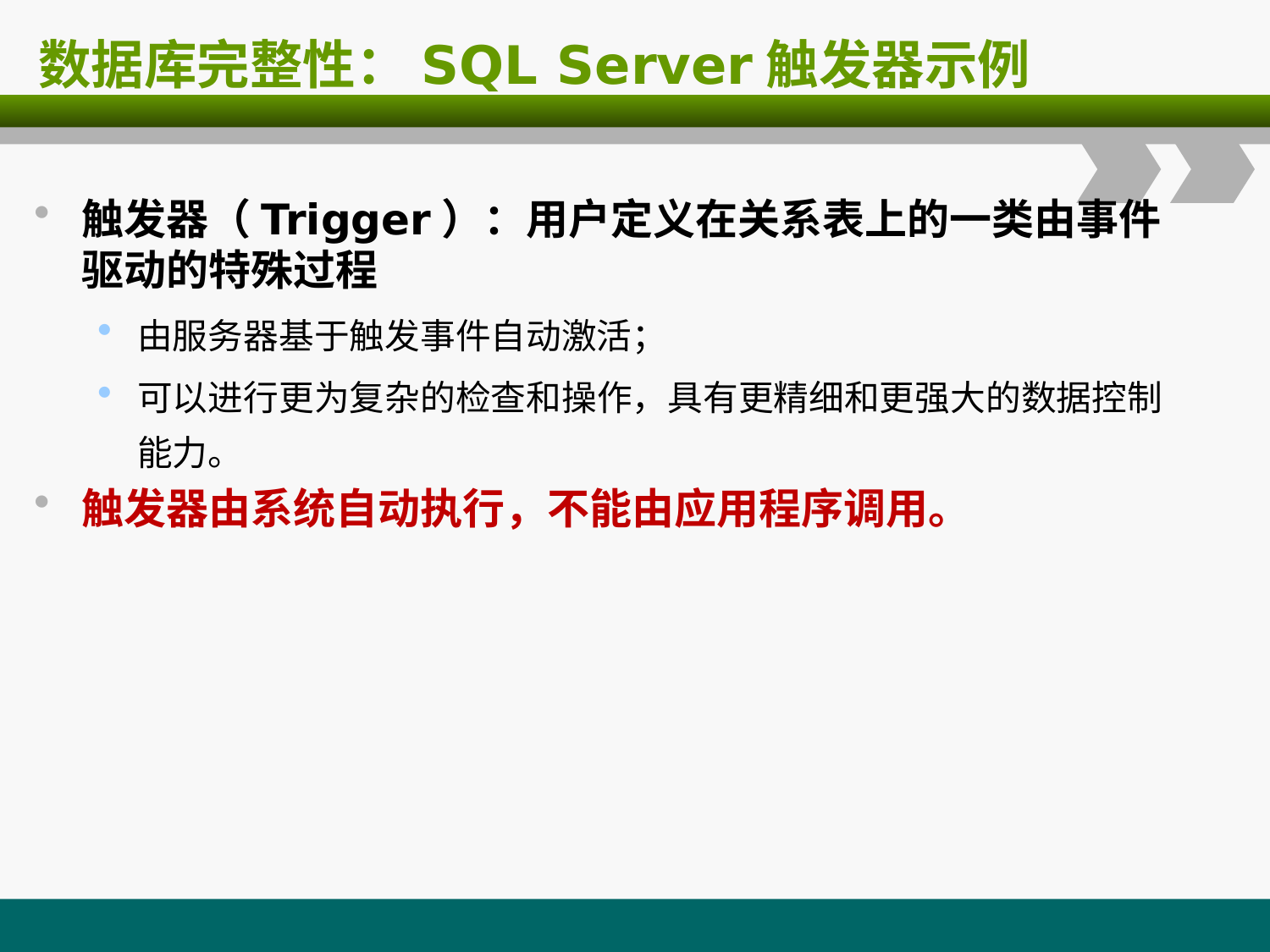

# 数据库完整性：SQL Server触发器示例
触发器（Trigger）：用户定义在关系表上的一类由事件驱动的特殊过程
由服务器基于触发事件自动激活；
可以进行更为复杂的检查和操作，具有更精细和更强大的数据控制能力。
触发器由系统自动执行，不能由应用程序调用。